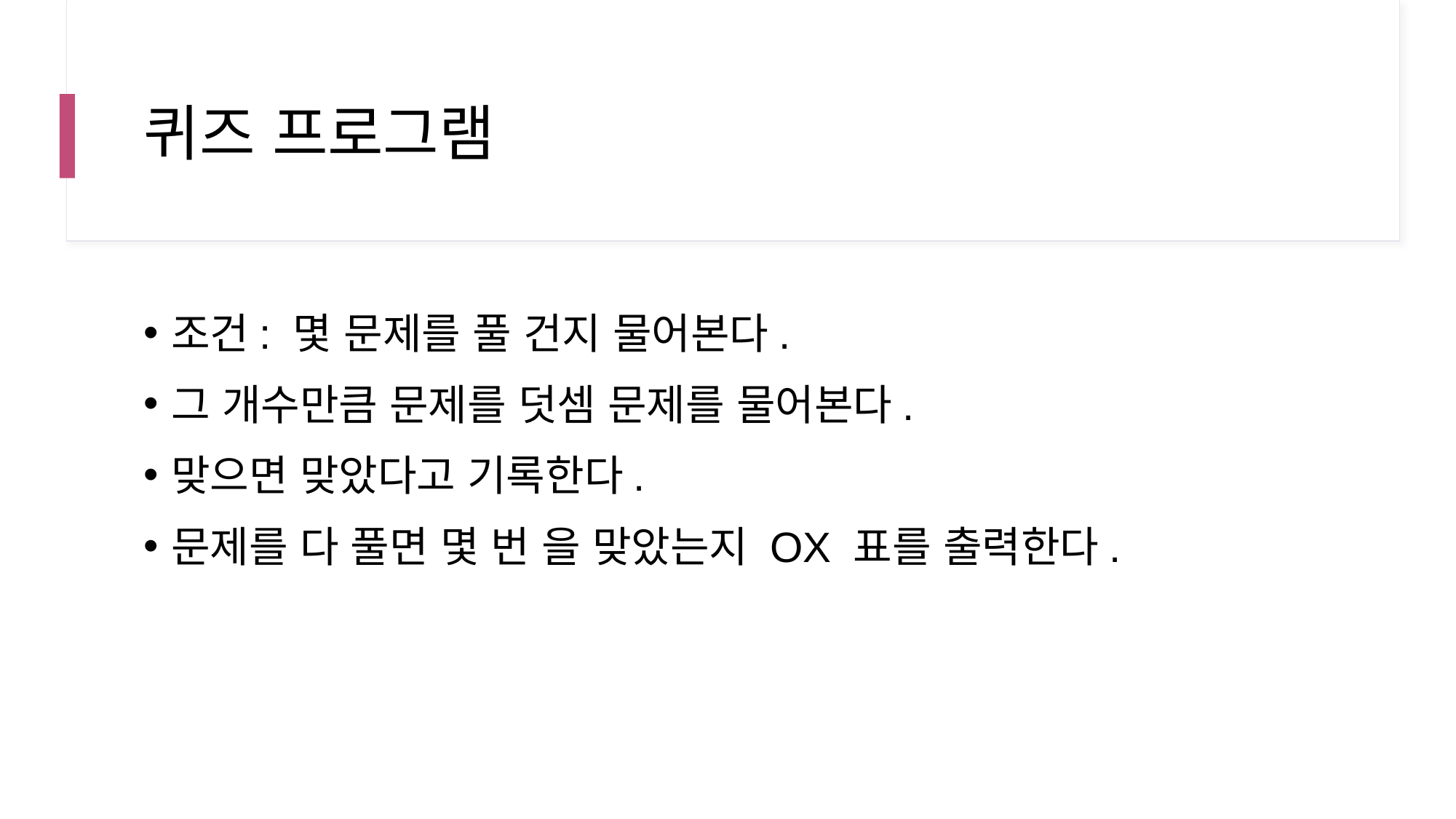

# 퀴즈 프로그램
조건: 몇 문제를 풀 건지 물어본다.
그 개수만큼 문제를 덧셈 문제를 물어본다.
맞으면 맞았다고 기록한다.
문제를 다 풀면 몇 번 을 맞았는지 OX 표를 출력한다.